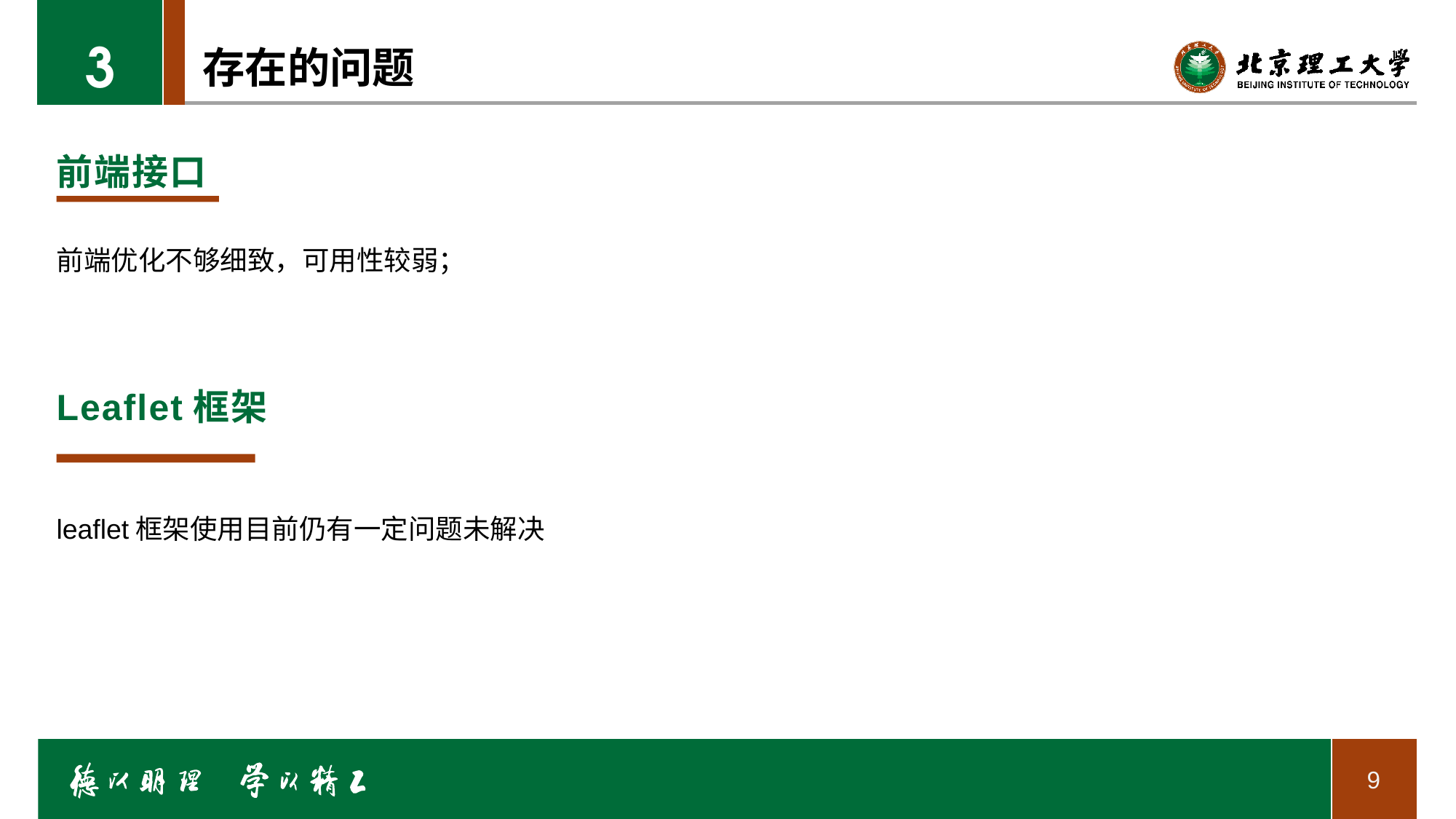

3
# 存在的问题
前端接口

前端优化不够细致，可用性较弱；
Leaflet框架

leaflet框架使用目前仍有一定问题未解决